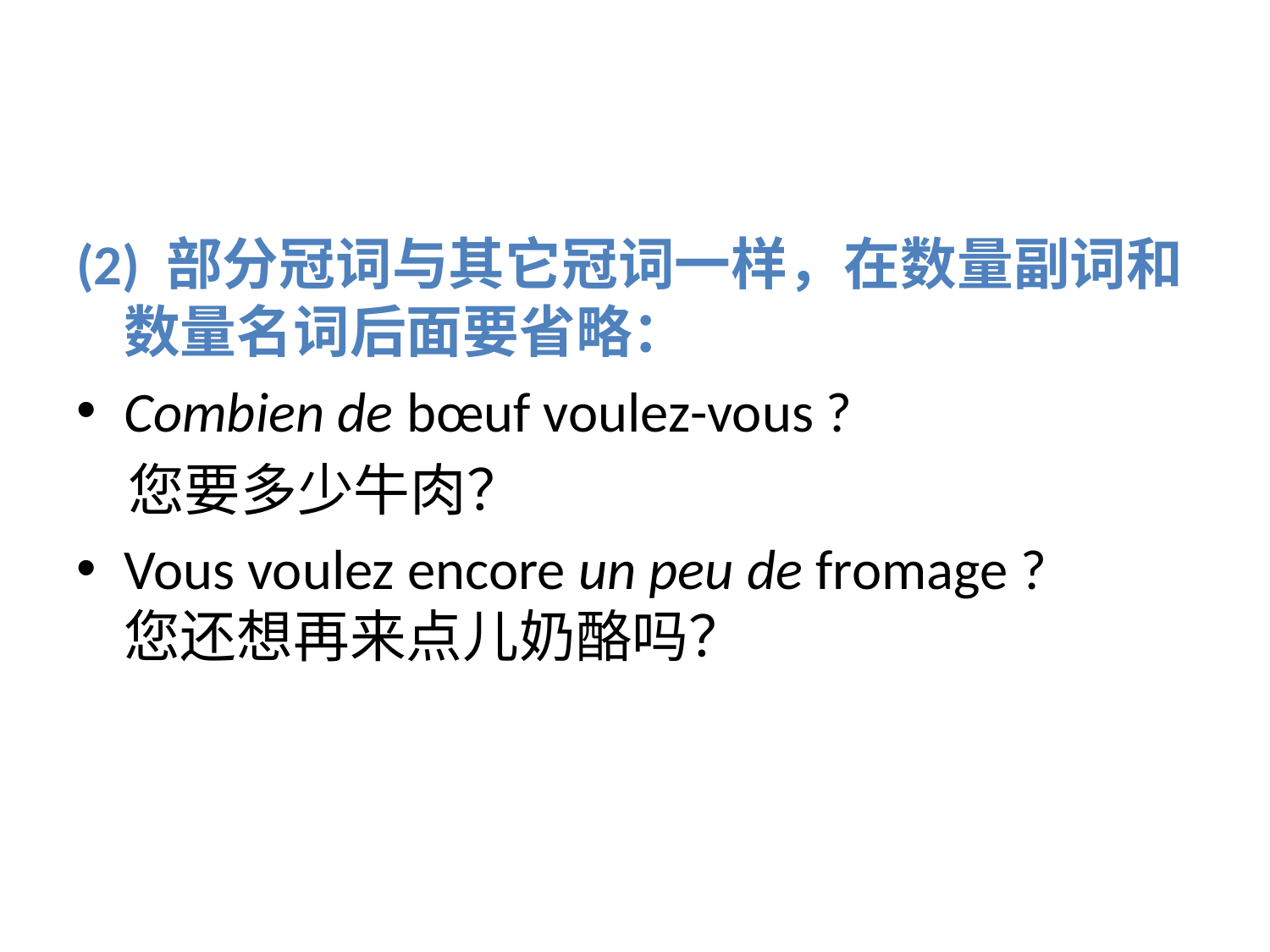

#
(2) 部分冠词与其它冠词一样，在数量副词和数量名词后面要省略：
Combien de bœuf voulez-vous ?
   您要多少牛肉？
Vous voulez encore un peu de fromage ?   	您还想再来点儿奶酪吗？